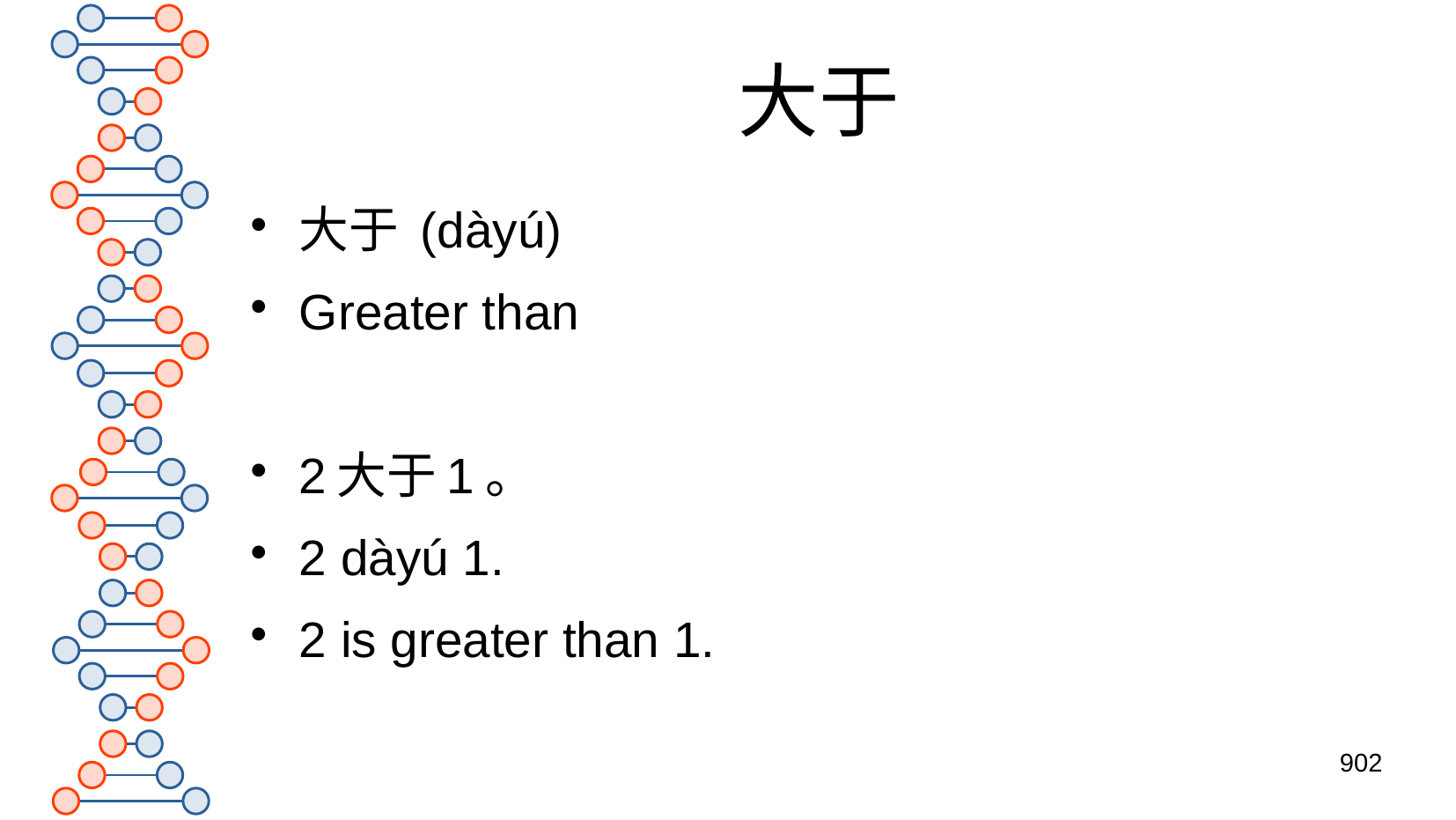

# 大于
大于 (dàyú)
Greater than

2大于1。
2 dàyú 1.
2 is greater than 1.

902